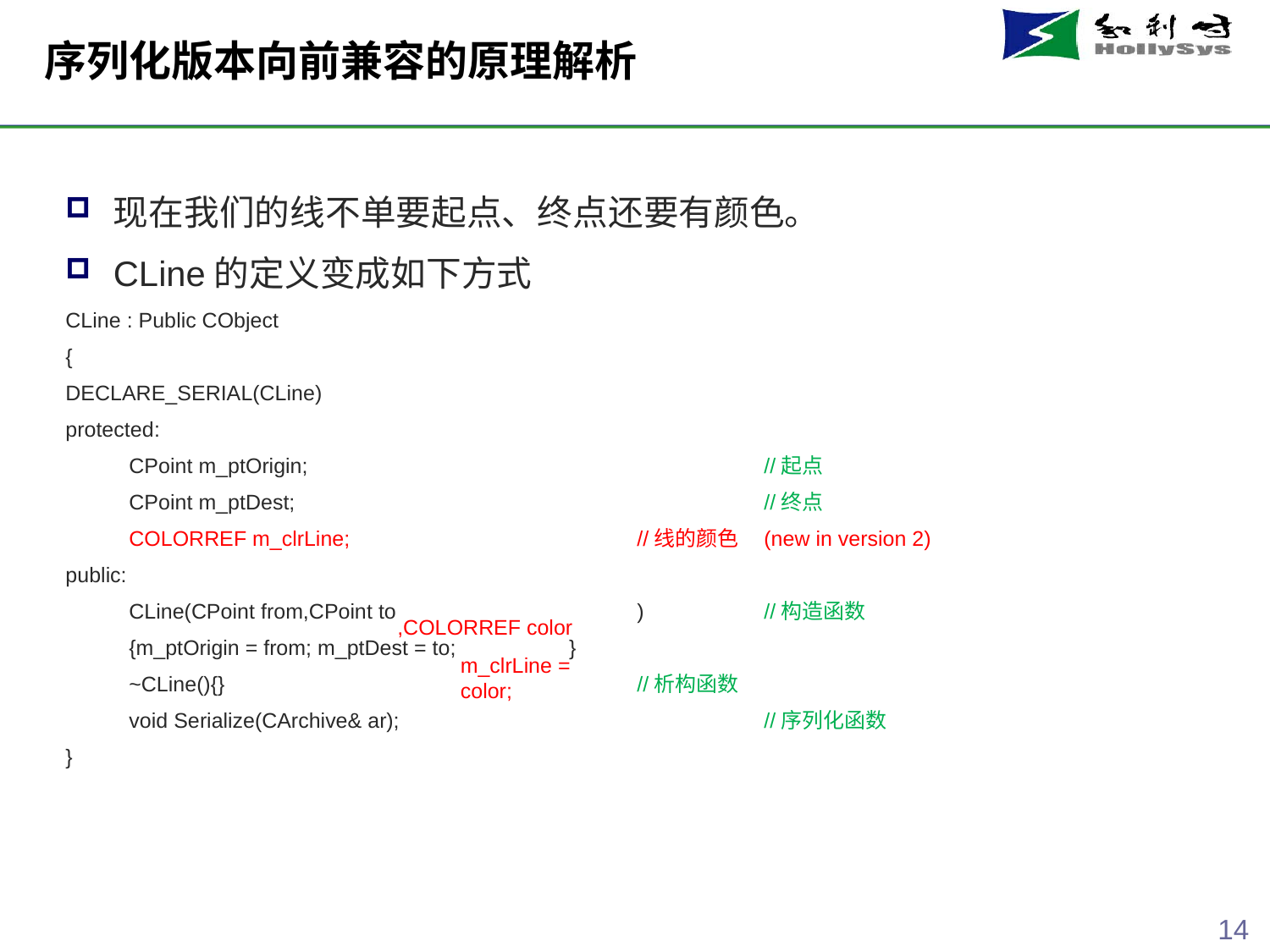

# 序列化版本向前兼容的原理解析
现在我们的线不单要起点、终点还要有颜色。
CLine的定义变成如下方式
CLine : Public CObject
{
DECLARE_SERIAL(CLine)
protected:
CPoint m_ptOrigin;				//起点
CPoint m_ptDest;				//终点
COLORREF m_clrLine;			//线的颜色	(new in version 2)
public:
CLine(CPoint from,CPoint to		)	//构造函数
{m_ptOrigin = from; m_ptDest = to;	          }
~CLine(){}				//析构函数
void Serialize(CArchive& ar);			//序列化函数
}

,COLORREF color
m_clrLine = color;